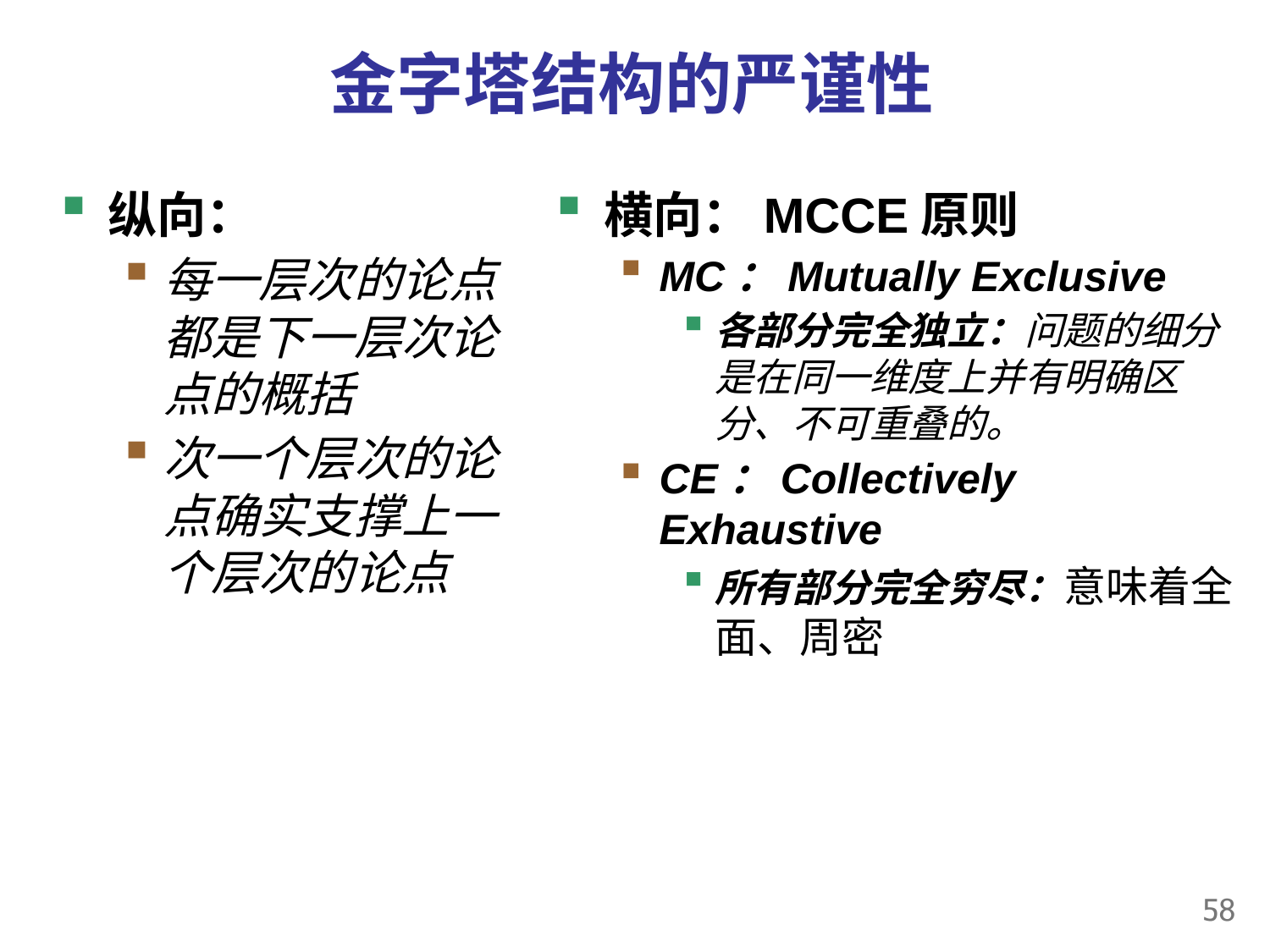

# 金字塔结构的严谨性
纵向：
每一层次的论点都是下一层次论点的概括
次一个层次的论点确实支撑上一个层次的论点
横向：MCCE原则
MC：Mutually Exclusive
各部分完全独立：问题的细分是在同一维度上并有明确区分、不可重叠的。
CE：Collectively Exhaustive
所有部分完全穷尽：意味着全面、周密

58